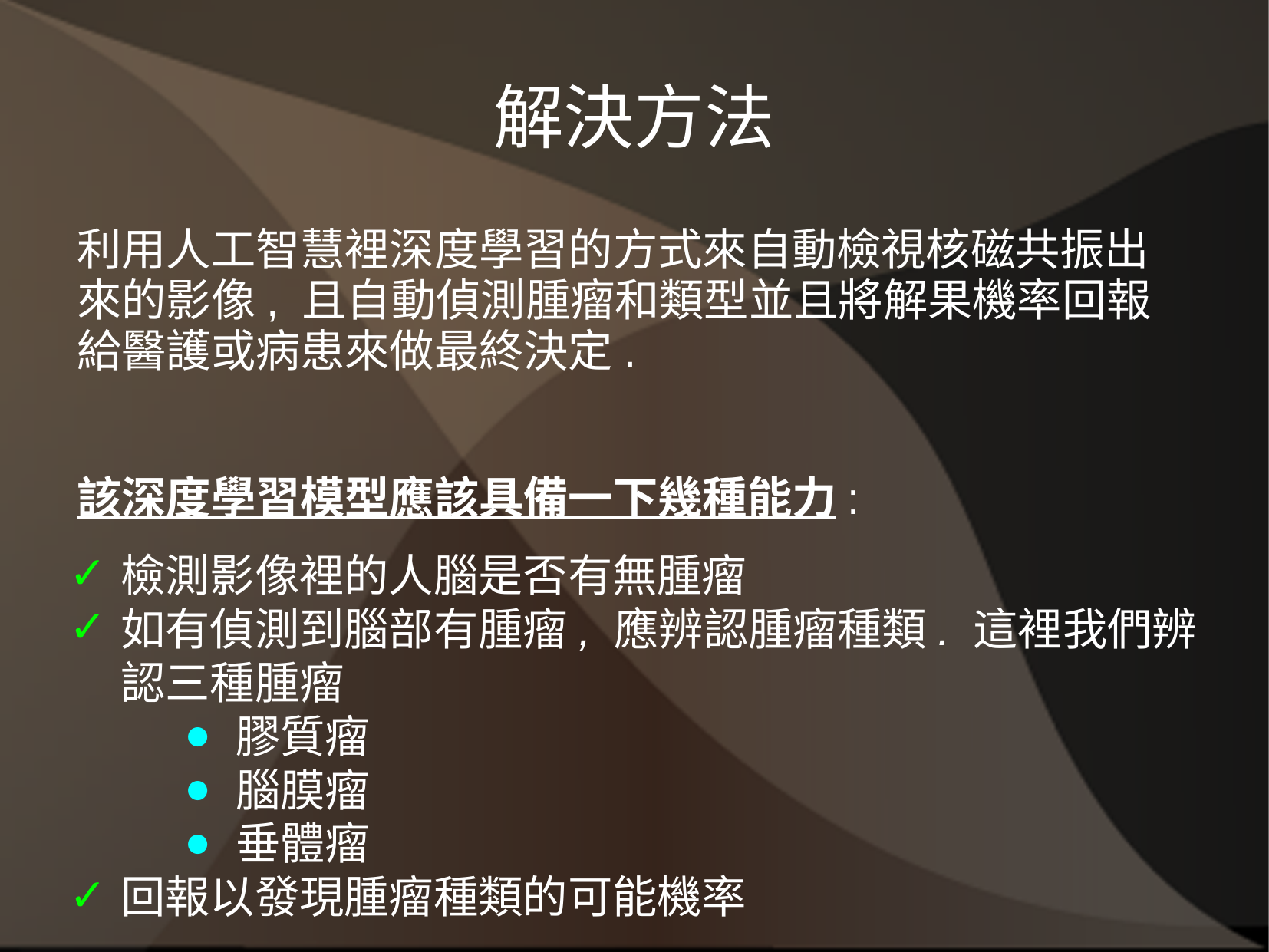

# 解決方法
利用人工智慧裡深度學習的方式來自動檢視核磁共振出
來的影像, 且自動偵測腫瘤和類型並且將解果機率回報
給醫護或病患來做最終決定.

該深度學習模型應該具備一下幾種能力:
檢測影像裡的人腦是否有無腫瘤
如有偵測到腦部有腫瘤, 應辨認腫瘤種類. 這裡我們辨認三種腫瘤
膠質瘤
腦膜瘤
垂體瘤
回報以發現腫瘤種類的可能機率